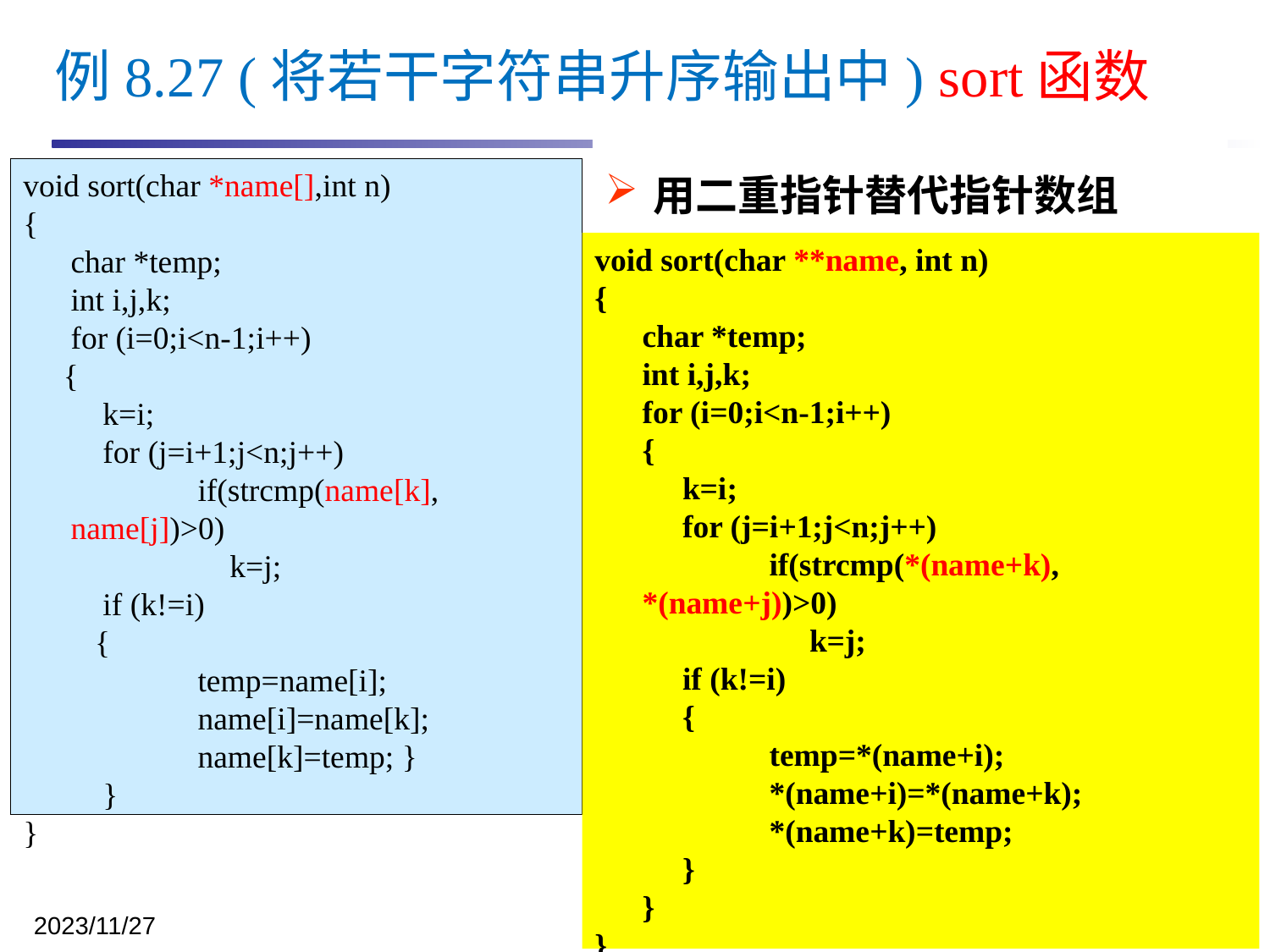

例8.27 (将若干字符串升序输出中) sort函数
用二重指针替代指针数组
void sort(char *name[],int n)
{
	char *temp;
	int i,j,k;
  	for (i=0;i<n-1;i++)
     {
	    k=i;
     	    for (j=i+1;j<n;j++)
		if(strcmp(name[k], name[j])>0)
		    k=j;
	    if (k!=i)
	   {
		temp=name[i];
		name[i]=name[k];
		name[k]=temp; }
  	    }
}
void sort(char **name, int n)
{
	char *temp;
	int i,j,k;
  	for (i=0;i<n-1;i++)
	{
	     k=i;
     	     for (j=i+1;j<n;j++)
		if(strcmp(*(name+k), *(name+j))>0)
		     k=j;
	     if (k!=i)
	     {
		temp=*(name+i);
		*(name+i)=*(name+k);
		*(name+k)=temp;
	     }
  	}
}
2023/11/27